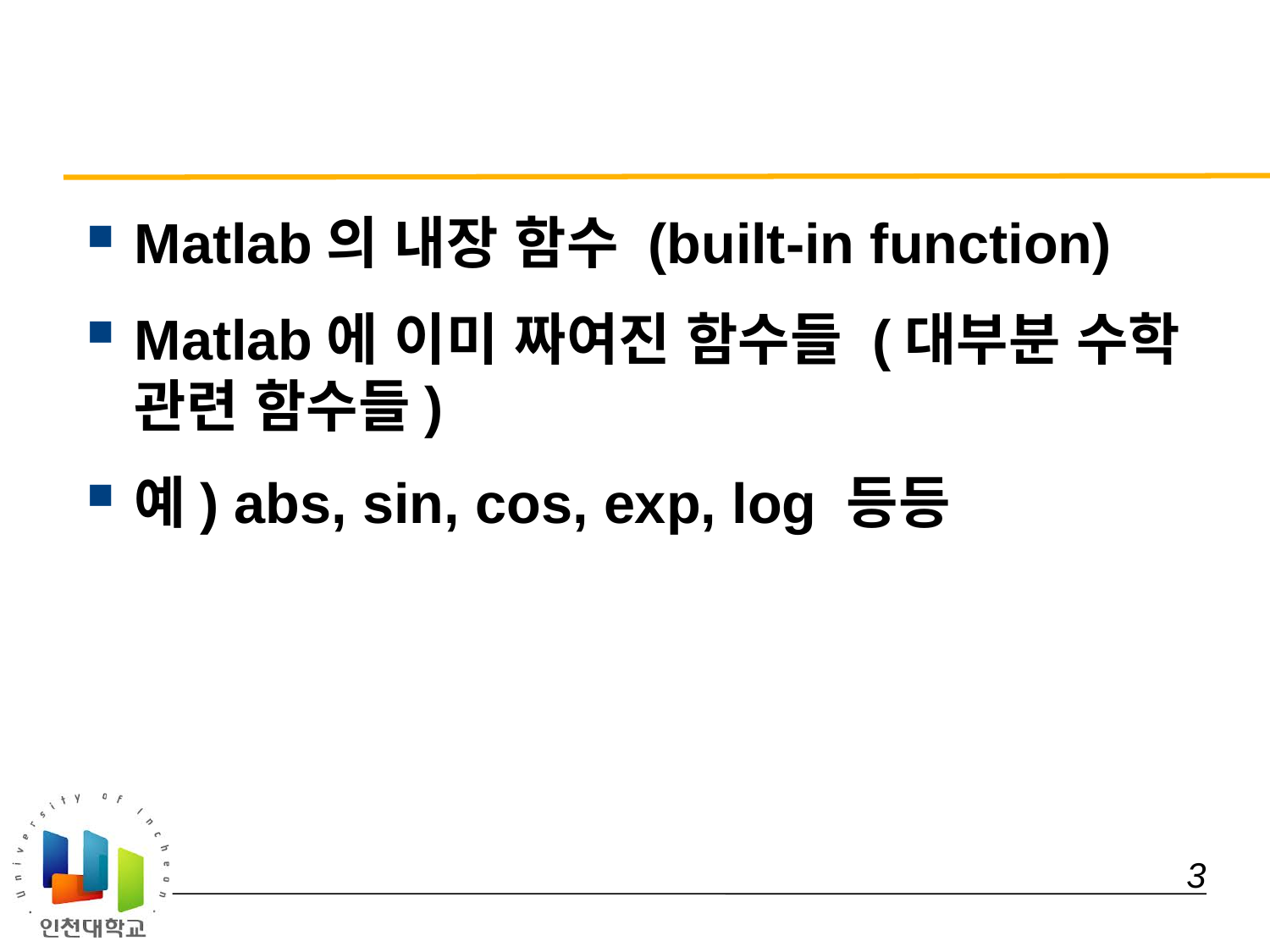

#
Matlab의 내장 함수 (built-in function)
Matlab에 이미 짜여진 함수들 (대부분 수학 관련 함수들)
예) abs, sin, cos, exp, log 등등
 3